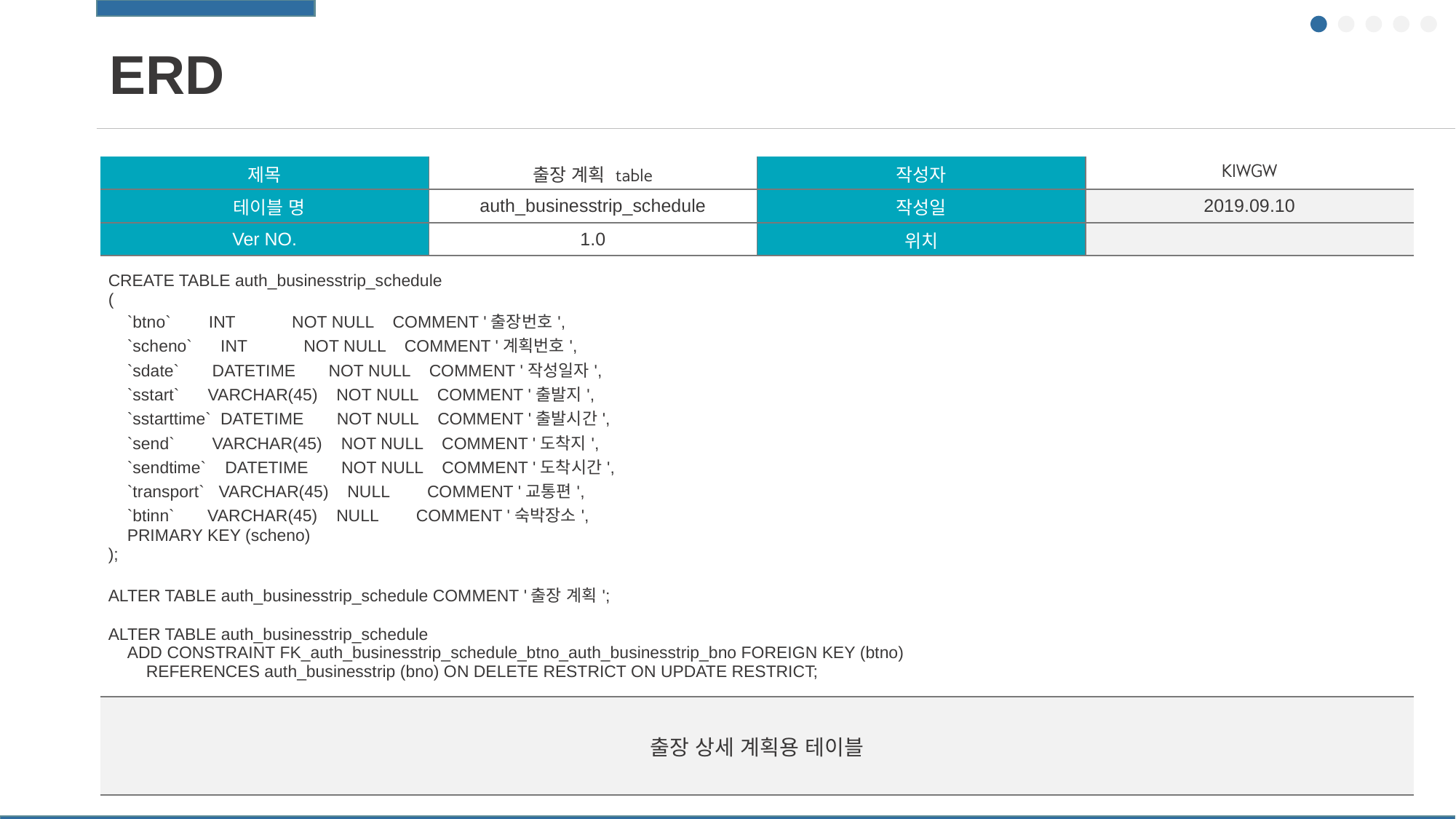

ERD
| 제목 | 출장 계획 table | 작성자 | KIWGW |
| --- | --- | --- | --- |
| 테이블 명 | auth\_businesstrip\_schedule | 작성일 | 2019.09.10 |
| Ver NO. | 1.0 | 위치 |  |
| CREATE TABLE auth\_businesstrip\_schedule ( `btno` INT NOT NULL COMMENT '출장번호', `scheno` INT NOT NULL COMMENT '계획번호', `sdate` DATETIME NOT NULL COMMENT '작성일자', `sstart` VARCHAR(45) NOT NULL COMMENT '출발지', `sstarttime` DATETIME NOT NULL COMMENT '출발시간', `send` VARCHAR(45) NOT NULL COMMENT '도착지', `sendtime` DATETIME NOT NULL COMMENT '도착시간', `transport` VARCHAR(45) NULL COMMENT '교통편', `btinn` VARCHAR(45) NULL COMMENT '숙박장소', PRIMARY KEY (scheno) ); ALTER TABLE auth\_businesstrip\_schedule COMMENT '출장 계획'; ALTER TABLE auth\_businesstrip\_schedule ADD CONSTRAINT FK\_auth\_businesstrip\_schedule\_btno\_auth\_businesstrip\_bno FOREIGN KEY (btno) REFERENCES auth\_businesstrip (bno) ON DELETE RESTRICT ON UPDATE RESTRICT; |  |  |  |
| 출장 상세 계획용 테이블 |  |  |  |